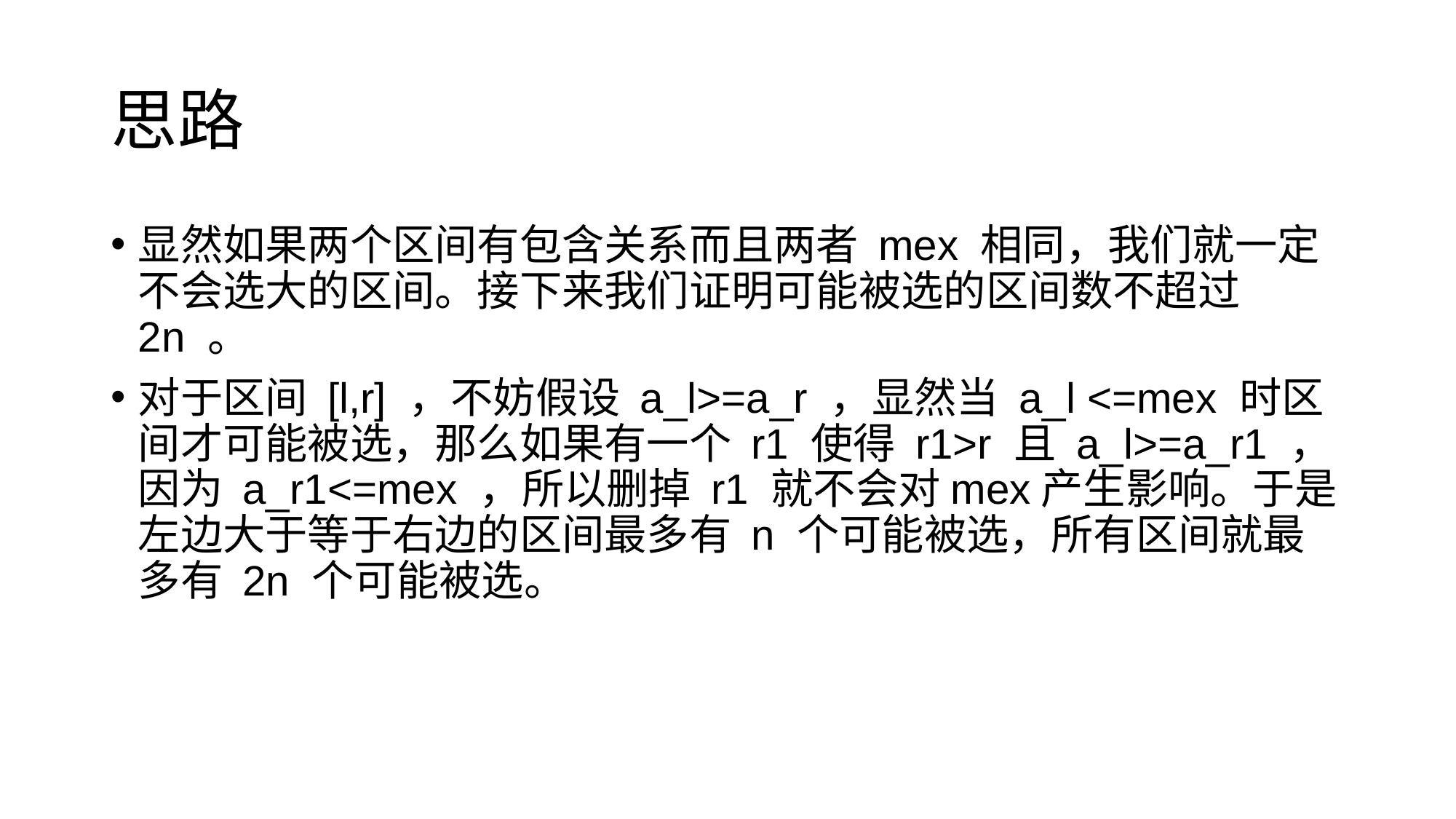

# 思路
显然如果两个区间有包含关系而且两者 mex 相同，我们就一定不会选大的区间。接下来我们证明可能被选的区间数不超过 2n 。
对于区间 [l,r] ，不妨假设 a_l>=a_r ，显然当 a_l <=mex 时区间才可能被选，那么如果有一个 r1 使得 r1>r 且 a_l>=a_r1 ，因为 a_r1<=mex ，所以删掉 r1 就不会对mex产生影响。于是左边大于等于右边的区间最多有 n 个可能被选，所有区间就最多有 2n 个可能被选。